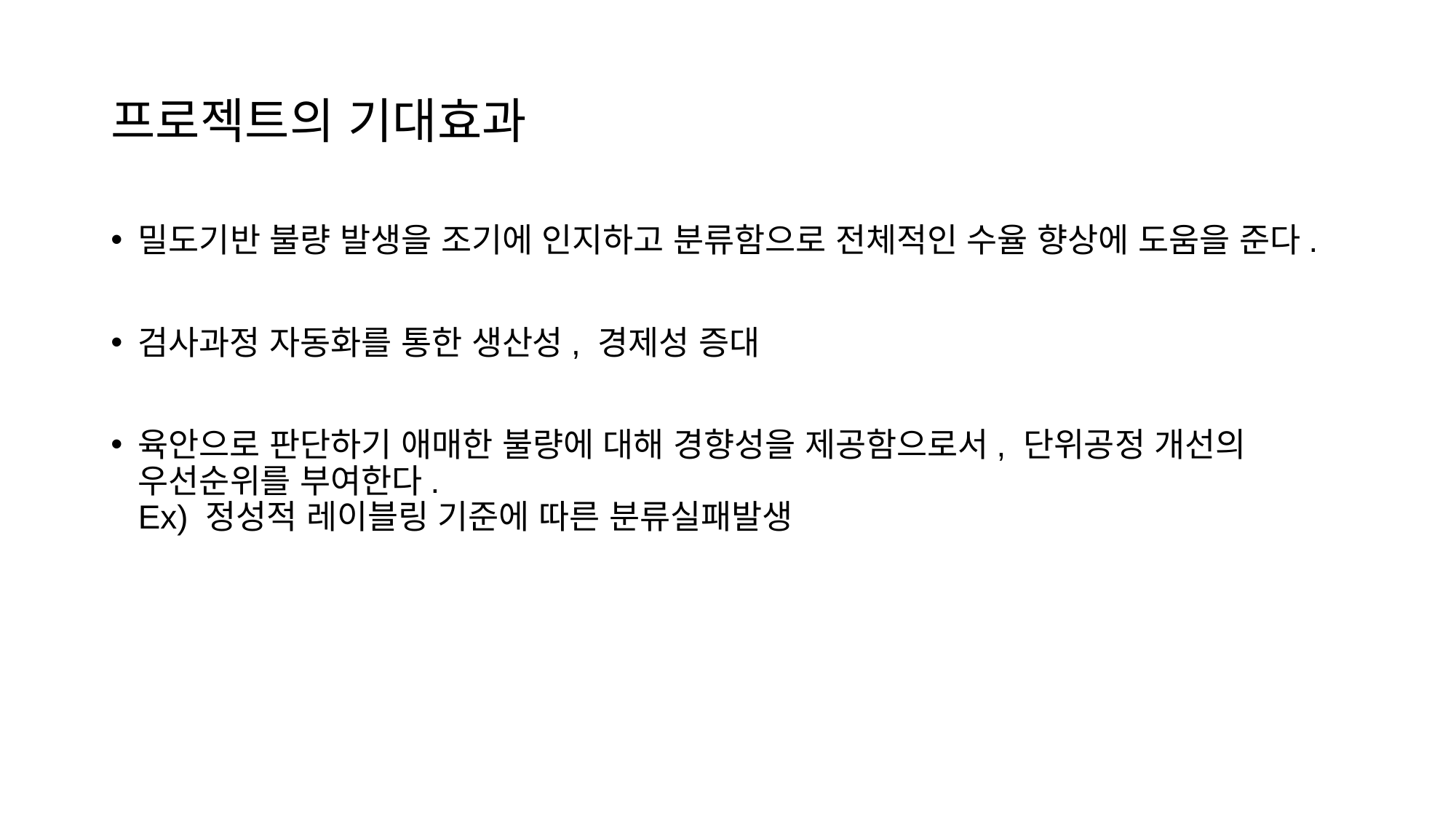

# 프로젝트의 기대효과
밀도기반 불량 발생을 조기에 인지하고 분류함으로 전체적인 수율 향상에 도움을 준다.

검사과정 자동화를 통한 생산성, 경제성 증대

육안으로 판단하기 애매한 불량에 대해 경향성을 제공함으로서, 단위공정 개선의 우선순위를 부여한다.
Ex) 정성적 레이블링 기준에 따른 분류실패발생